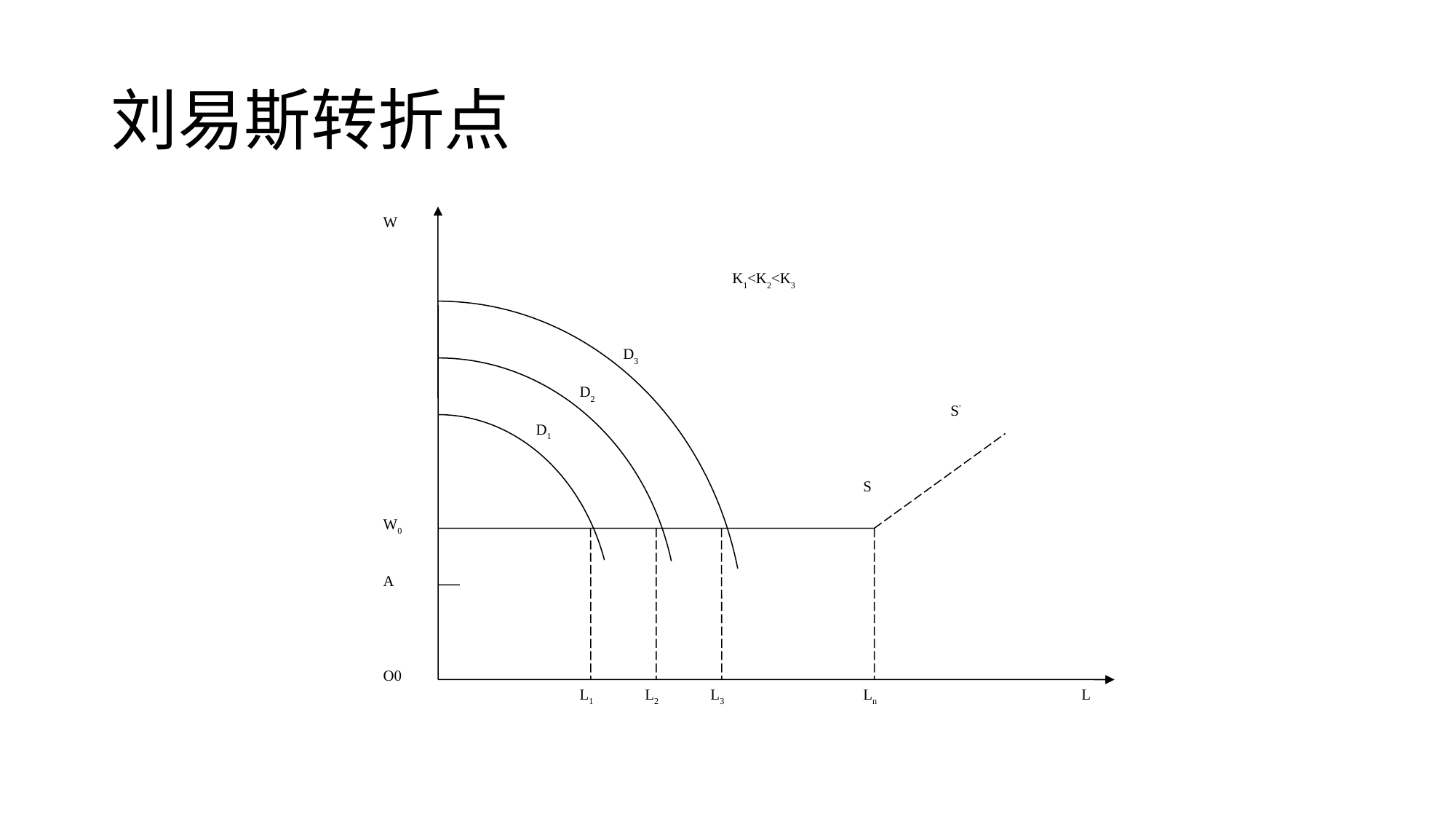

# 刘易斯转折点

W

K1<K2<K3

D3

D2
S’

D1

S
W0

A

O0

L1
L2
L3
Ln
L